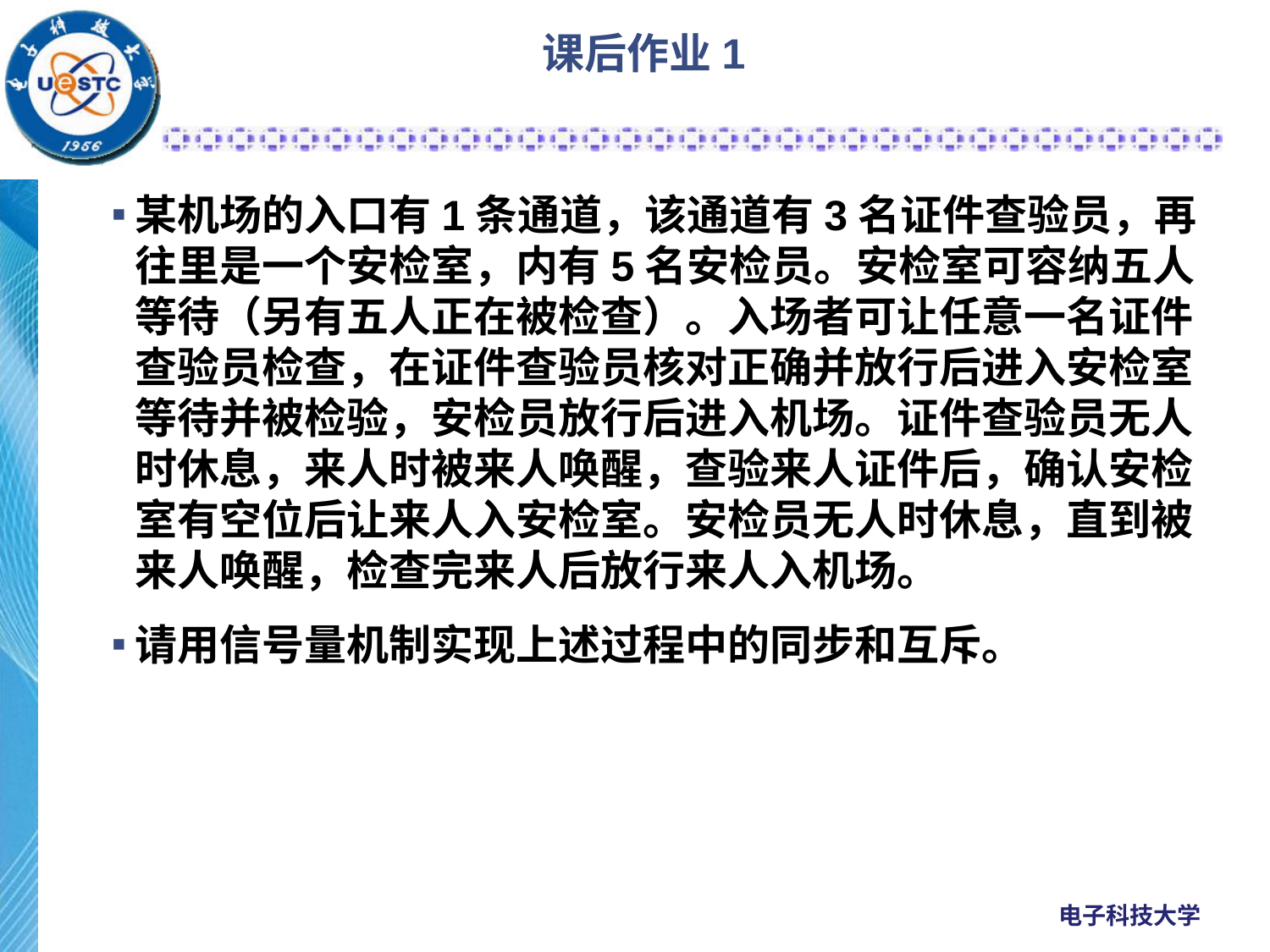

# 课后作业1
某机场的入口有1条通道，该通道有3名证件查验员，再往里是一个安检室，内有5名安检员。安检室可容纳五人等待（另有五人正在被检查）。入场者可让任意一名证件查验员检查，在证件查验员核对正确并放行后进入安检室等待并被检验，安检员放行后进入机场。证件查验员无人时休息，来人时被来人唤醒，查验来人证件后，确认安检室有空位后让来人入安检室。安检员无人时休息，直到被来人唤醒，检查完来人后放行来人入机场。
请用信号量机制实现上述过程中的同步和互斥。